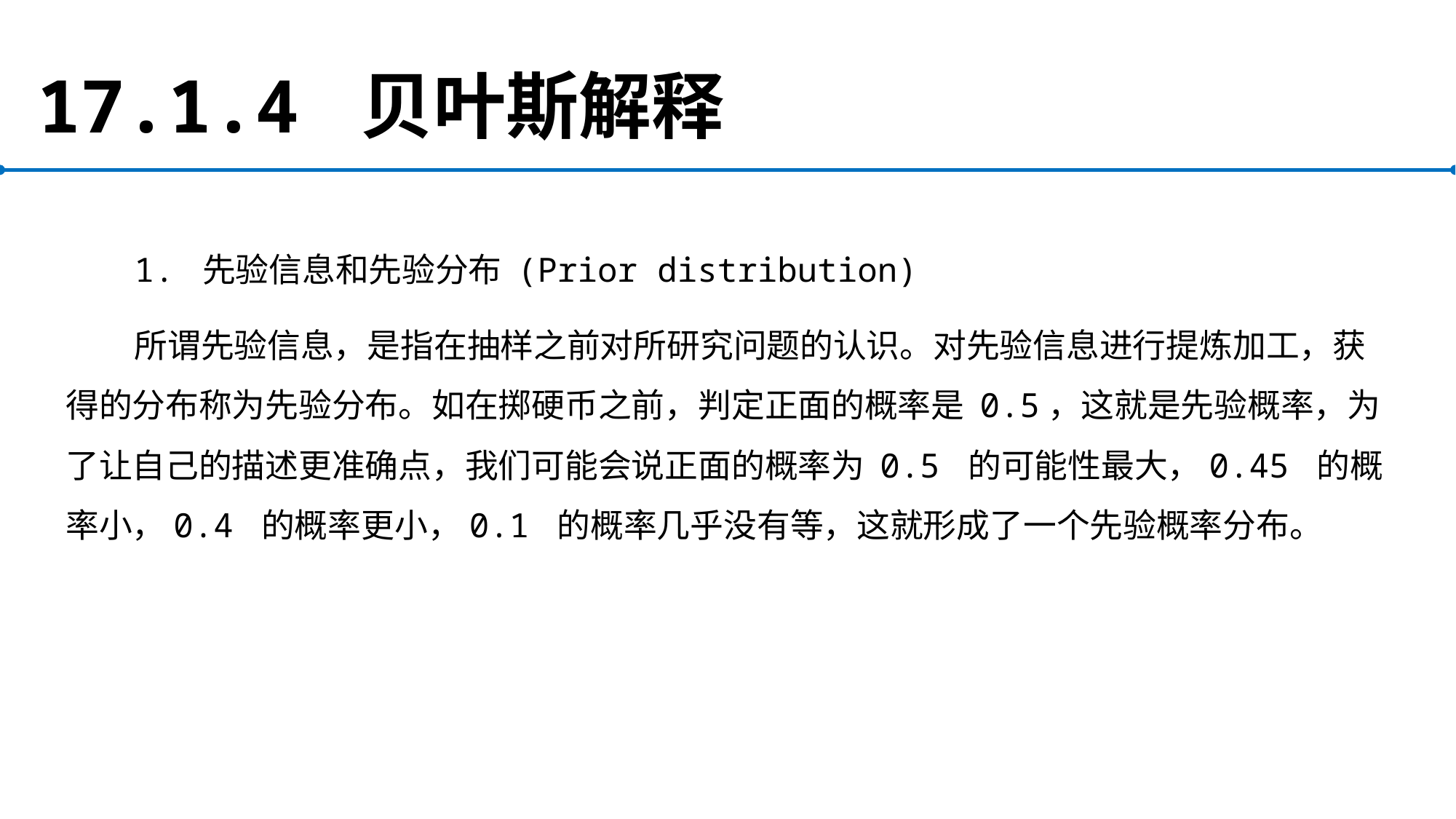

# 17.1.4 贝叶斯解释
1. 先验信息和先验分布 (Prior distribution)
所谓先验信息，是指在抽样之前对所研究问题的认识。对先验信息进行提炼加工，获得的分布称为先验分布。如在掷硬币之前，判定正面的概率是 0.5，这就是先验概率，为了让自己的描述更准确点，我们可能会说正面的概率为 0.5 的可能性最大，0.45 的概率小，0.4 的概率更小，0.1 的概率几乎没有等，这就形成了一个先验概率分布。